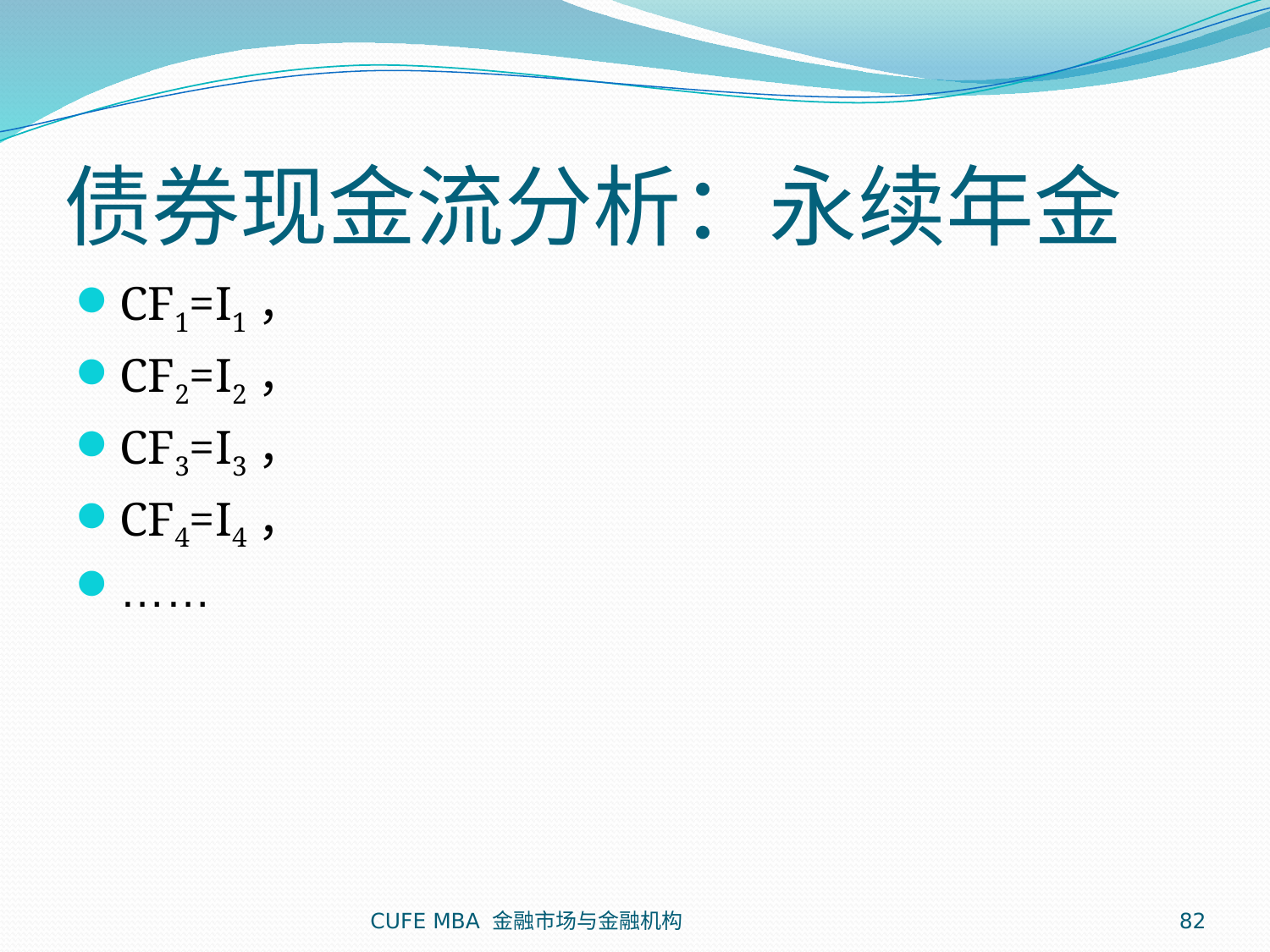

# 债券现金流分析：永续年金
CF1=I1，
CF2=I2，
CF3=I3，
CF4=I4，
……

CUFE MBA 金融市场与金融机构
82